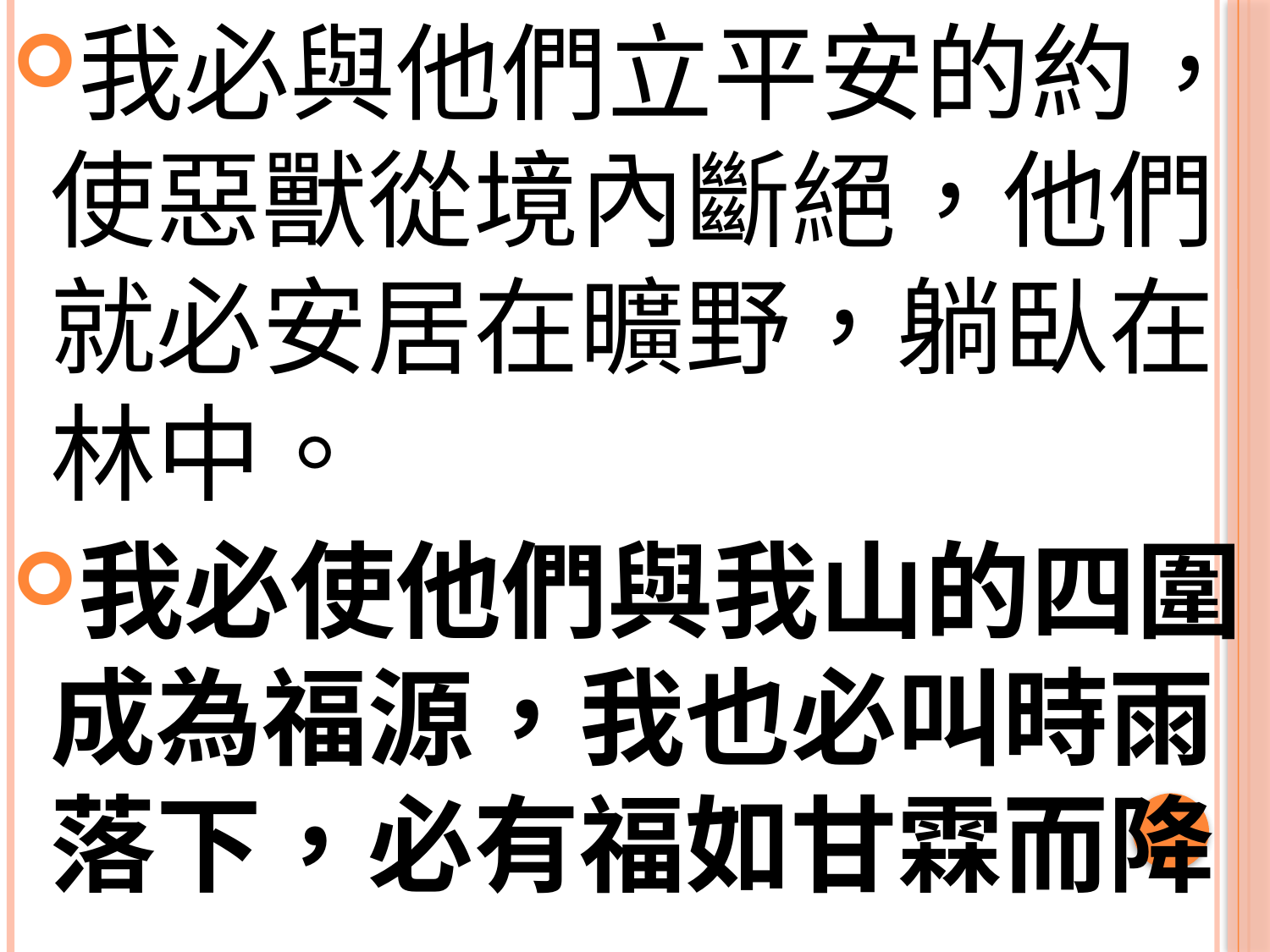

我必與他們立平安的約，使惡獸從境內斷絕，他們就必安居在曠野，躺臥在林中。
我必使他們與我山的四圍成為福源，我也必叫時雨落下，必有福如甘霖而降